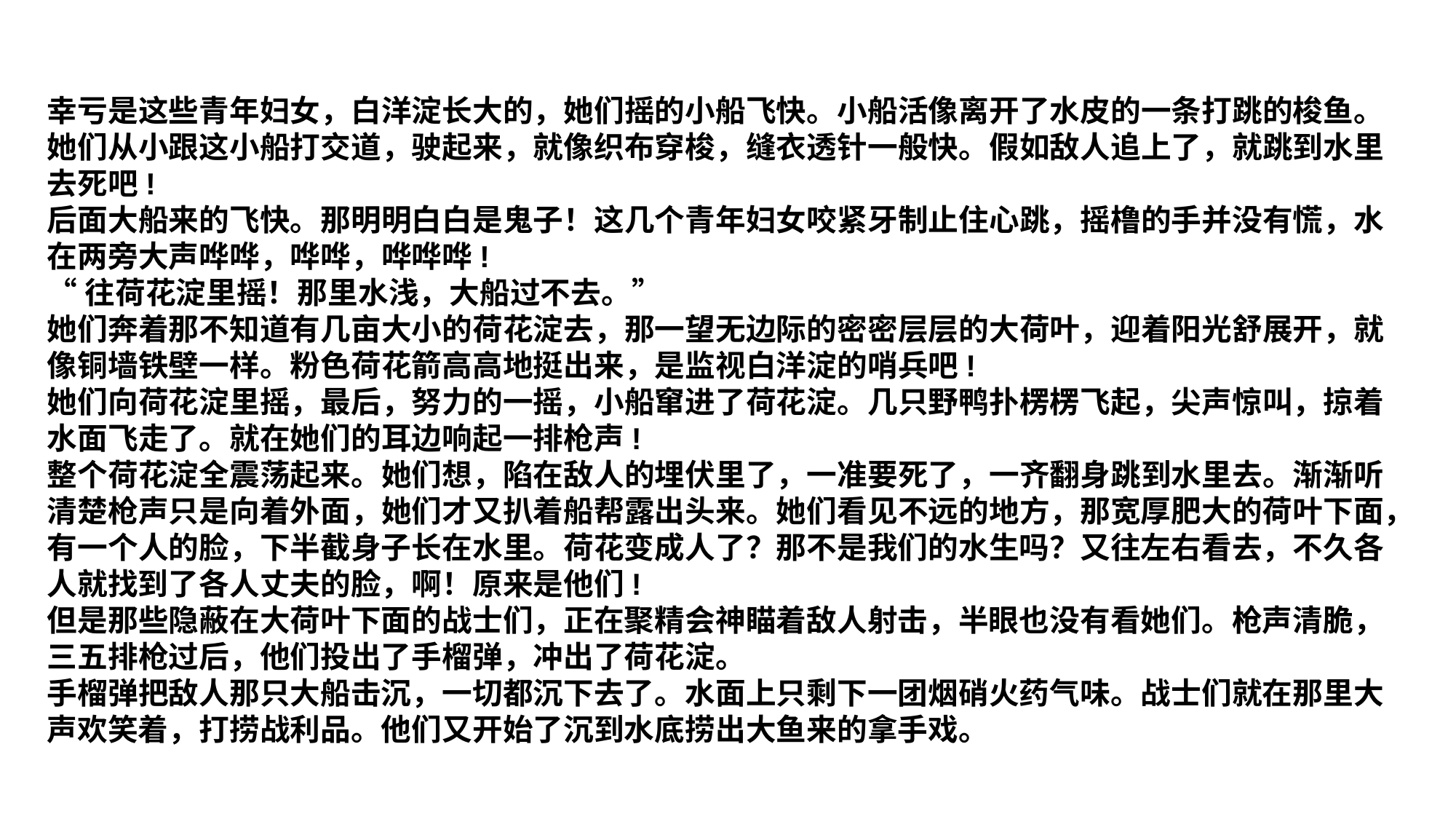

幸亏是这些青年妇女，白洋淀长大的，她们摇的小船飞快。小船活像离开了水皮的一条打跳的梭鱼。她们从小跟这小船打交道，驶起来，就像织布穿梭，缝衣透针一般快。假如敌人追上了，就跳到水里去死吧!
后面大船来的飞快。那明明白白是鬼子！这几个青年妇女咬紧牙制止住心跳，摇橹的手并没有慌，水在两旁大声哗哗，哗哗，哗哗哗!
“往荷花淀里摇！那里水浅，大船过不去。”
她们奔着那不知道有几亩大小的荷花淀去，那一望无边际的密密层层的大荷叶，迎着阳光舒展开，就像铜墙铁壁一样。粉色荷花箭高高地挺出来，是监视白洋淀的哨兵吧!
她们向荷花淀里摇，最后，努力的一摇，小船窜进了荷花淀。几只野鸭扑楞楞飞起，尖声惊叫，掠着水面飞走了。就在她们的耳边响起一排枪声!
整个荷花淀全震荡起来。她们想，陷在敌人的埋伏里了，一准要死了，一齐翻身跳到水里去。渐渐听清楚枪声只是向着外面，她们才又扒着船帮露出头来。她们看见不远的地方，那宽厚肥大的荷叶下面，有一个人的脸，下半截身子长在水里。荷花变成人了？那不是我们的水生吗？又往左右看去，不久各人就找到了各人丈夫的脸，啊！原来是他们!
但是那些隐蔽在大荷叶下面的战士们，正在聚精会神瞄着敌人射击，半眼也没有看她们。枪声清脆，三五排枪过后，他们投出了手榴弹，冲出了荷花淀。
手榴弹把敌人那只大船击沉，一切都沉下去了。水面上只剩下一团烟硝火药气味。战士们就在那里大声欢笑着，打捞战利品。他们又开始了沉到水底捞出大鱼来的拿手戏。